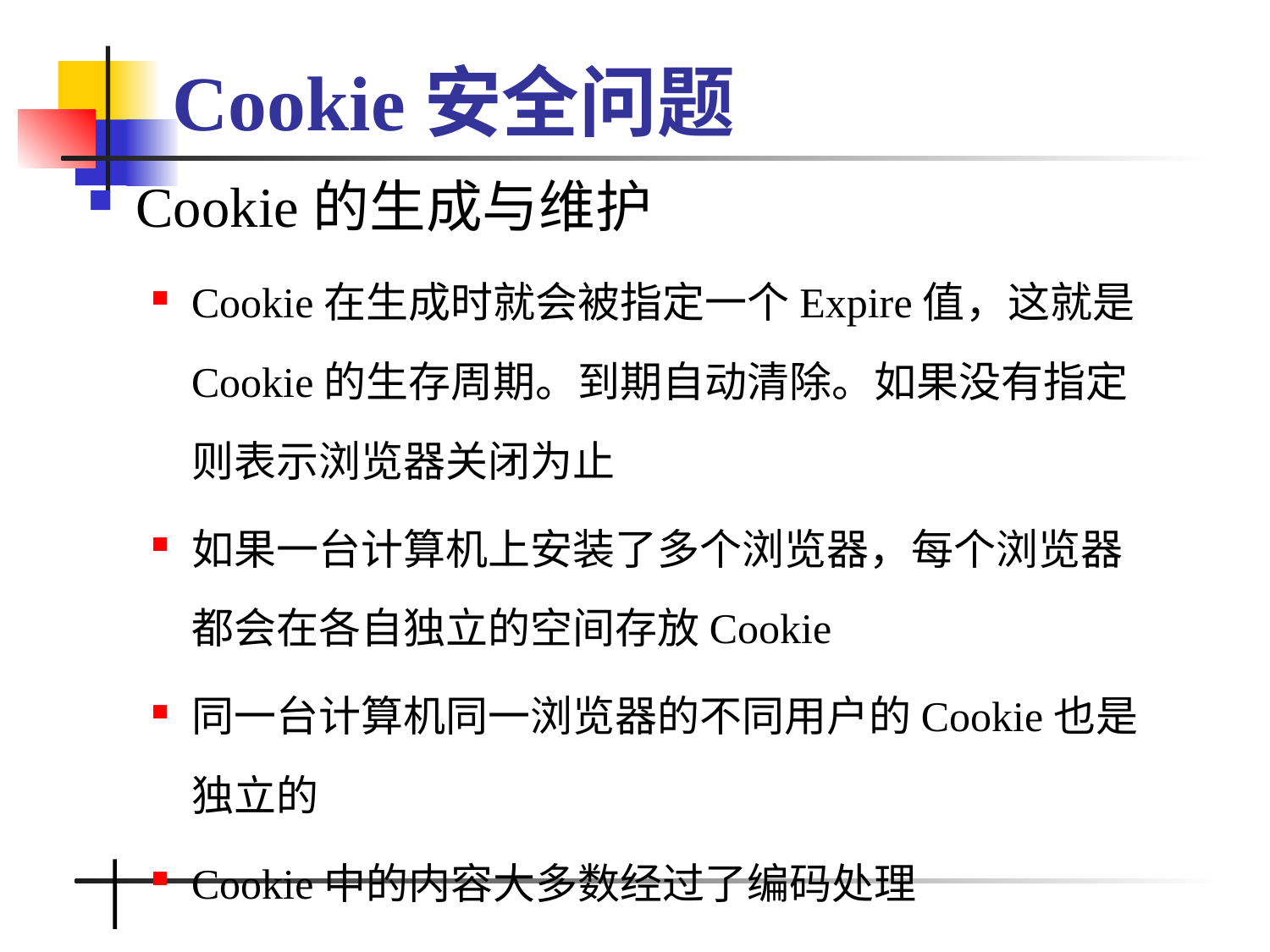

# Cookie安全问题
Cookie的生成与维护
Cookie在生成时就会被指定一个Expire值，这就是Cookie的生存周期。到期自动清除。如果没有指定则表示浏览器关闭为止
如果一台计算机上安装了多个浏览器，每个浏览器都会在各自独立的空间存放Cookie
同一台计算机同一浏览器的不同用户的Cookie也是独立的
Cookie中的内容大多数经过了编码处理